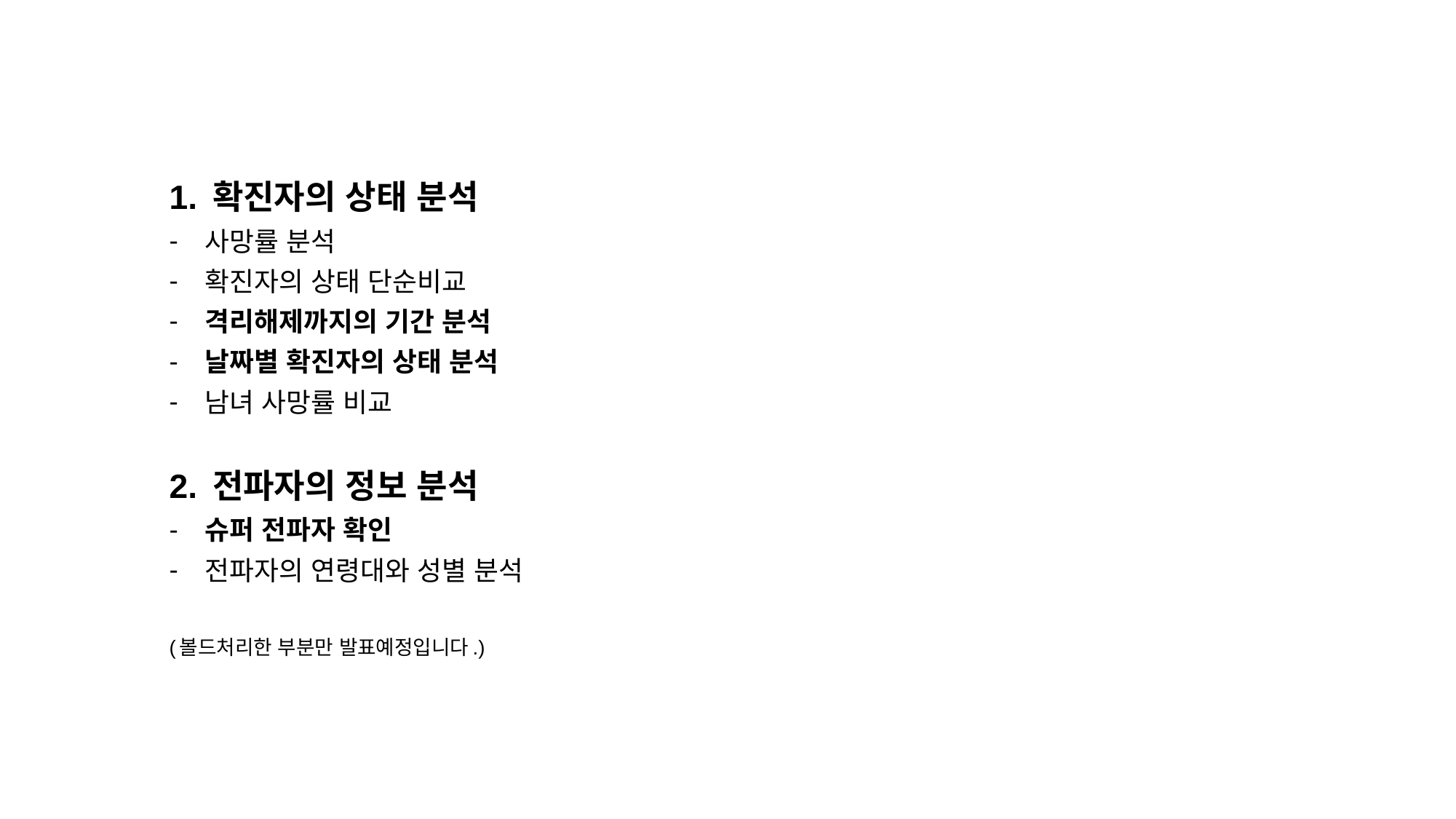

1. 확진자의 상태 분석
사망률 분석
확진자의 상태 단순비교
격리해제까지의 기간 분석
날짜별 확진자의 상태 분석
남녀 사망률 비교

2. 전파자의 정보 분석
슈퍼 전파자 확인
전파자의 연령대와 성별 분석

(볼드처리한 부분만 발표예정입니다.)